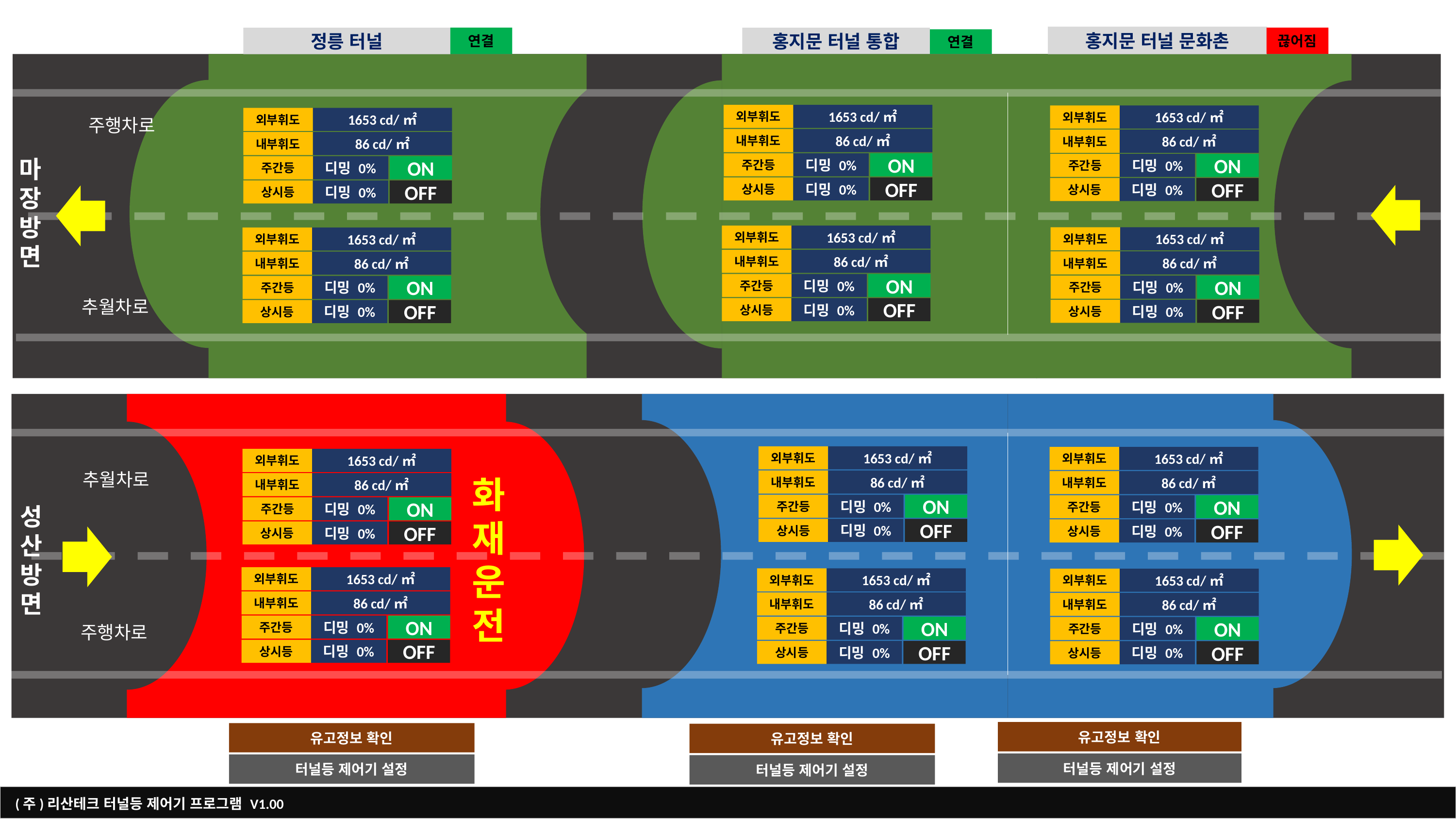

홍지문 터널 문화촌
연결
끊어짐
정릉 터널
홍지문 터널 통합
연결

1653 cd/㎡
외부휘도
86 cd/㎡
내부휘도
주간등
디밍 0%
ON
상시등
디밍 0%
OFF
1653 cd/㎡
외부휘도
86 cd/㎡
내부휘도
주간등
디밍 0%
ON
상시등
디밍 0%
OFF
주행차로
1653 cd/㎡
외부휘도
86 cd/㎡
내부휘도
주간등
디밍 0%
ON
상시등
디밍 0%
OFF
마
장
방
면

1653 cd/㎡
외부휘도
86 cd/㎡
내부휘도
주간등
디밍 0%
ON
상시등
디밍 0%
OFF
1653 cd/㎡
외부휘도
86 cd/㎡
내부휘도
주간등
디밍 0%
ON
상시등
디밍 0%
OFF
1653 cd/㎡
외부휘도
86 cd/㎡
내부휘도
주간등
디밍 0%
ON
상시등
디밍 0%
OFF
추월차로

화
재
운
전
1653 cd/㎡
외부휘도
86 cd/㎡
내부휘도
주간등
디밍 0%
ON
상시등
디밍 0%
OFF
1653 cd/㎡
외부휘도
86 cd/㎡
내부휘도
주간등
디밍 0%
ON
상시등
디밍 0%
OFF
1653 cd/㎡
외부휘도
86 cd/㎡
내부휘도
주간등
디밍 0%
ON
상시등
디밍 0%
OFF
추월차로
성
산
방
면
1653 cd/㎡
외부휘도
86 cd/㎡
내부휘도
주간등
디밍 0%
ON
상시등
디밍 0%
OFF
1653 cd/㎡
외부휘도
86 cd/㎡
내부휘도
주간등
디밍 0%
ON
상시등
디밍 0%
OFF
1653 cd/㎡
외부휘도
86 cd/㎡
내부휘도
주간등
디밍 0%
ON
상시등
디밍 0%
OFF
주행차로
유고정보 확인
유고정보 확인
유고정보 확인
터널등 제어기 설정
터널등 제어기 설정
터널등 제어기 설정

(주)리산테크 터널등 제어기 프로그램 V1.00